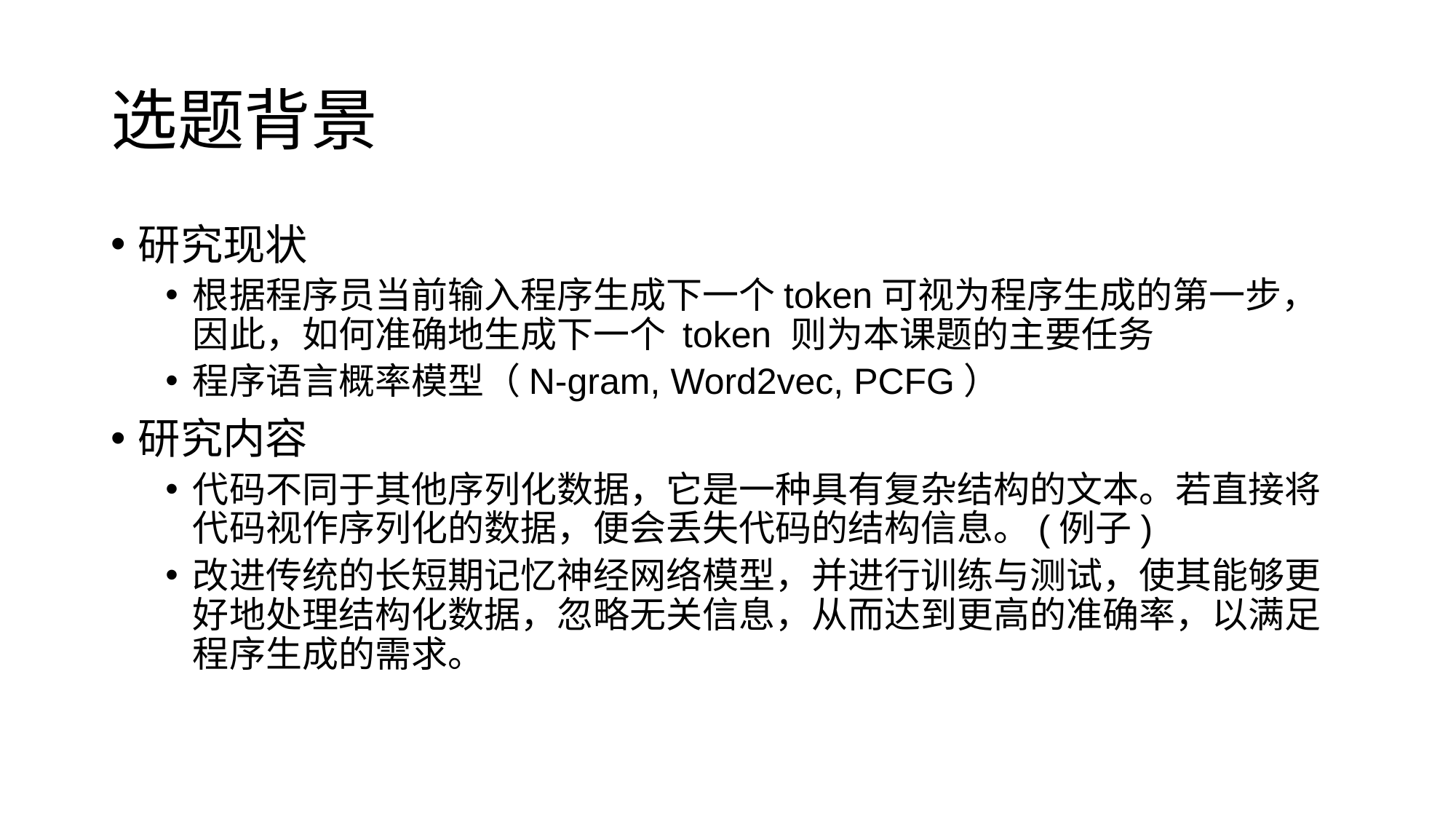

# 选题背景
研究现状
根据程序员当前输入程序生成下一个token可视为程序生成的第一步， 因此，如何准确地生成下一个 token 则为本课题的主要任务
程序语言概率模型（N-gram, Word2vec, PCFG）
研究内容
代码不同于其他序列化数据，它是一种具有复杂结构的文本。若直接将代码视作序列化的数据，便会丢失代码的结构信息。(例子)
改进传统的长短期记忆神经网络模型，并进行训练与测试，使其能够更好地处理结构化数据，忽略无关信息，从而达到更高的准确率，以满足程序生成的需求。